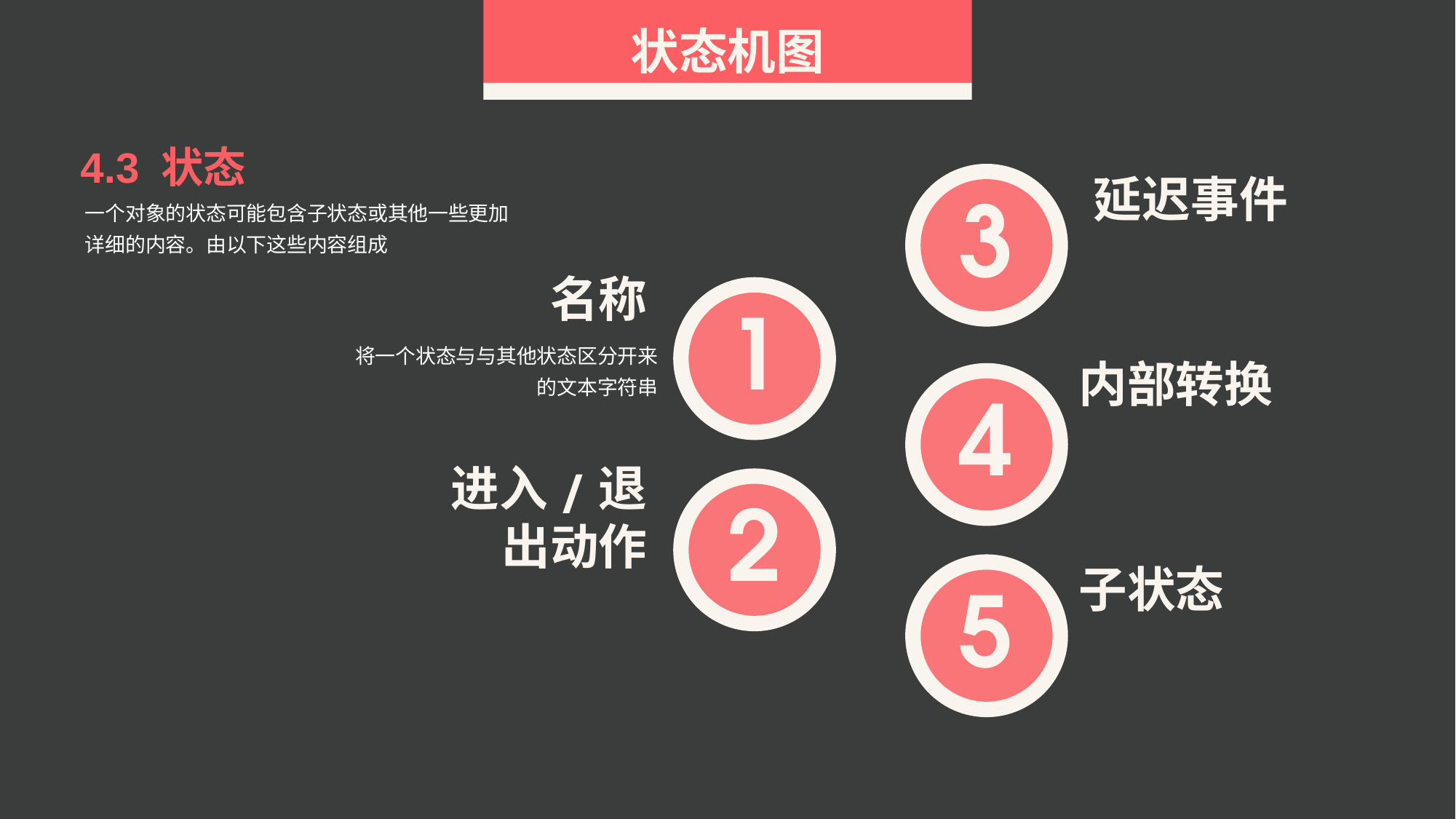

状态机图
4.3 状态

3
延迟事件
内部转换

4
子状态

5
一个对象的状态可能包含子状态或其他一些更加详细的内容。由以下这些内容组成
名称

1
将一个状态与与其他状态区分开来的文本字符串
进入/退出动作

2